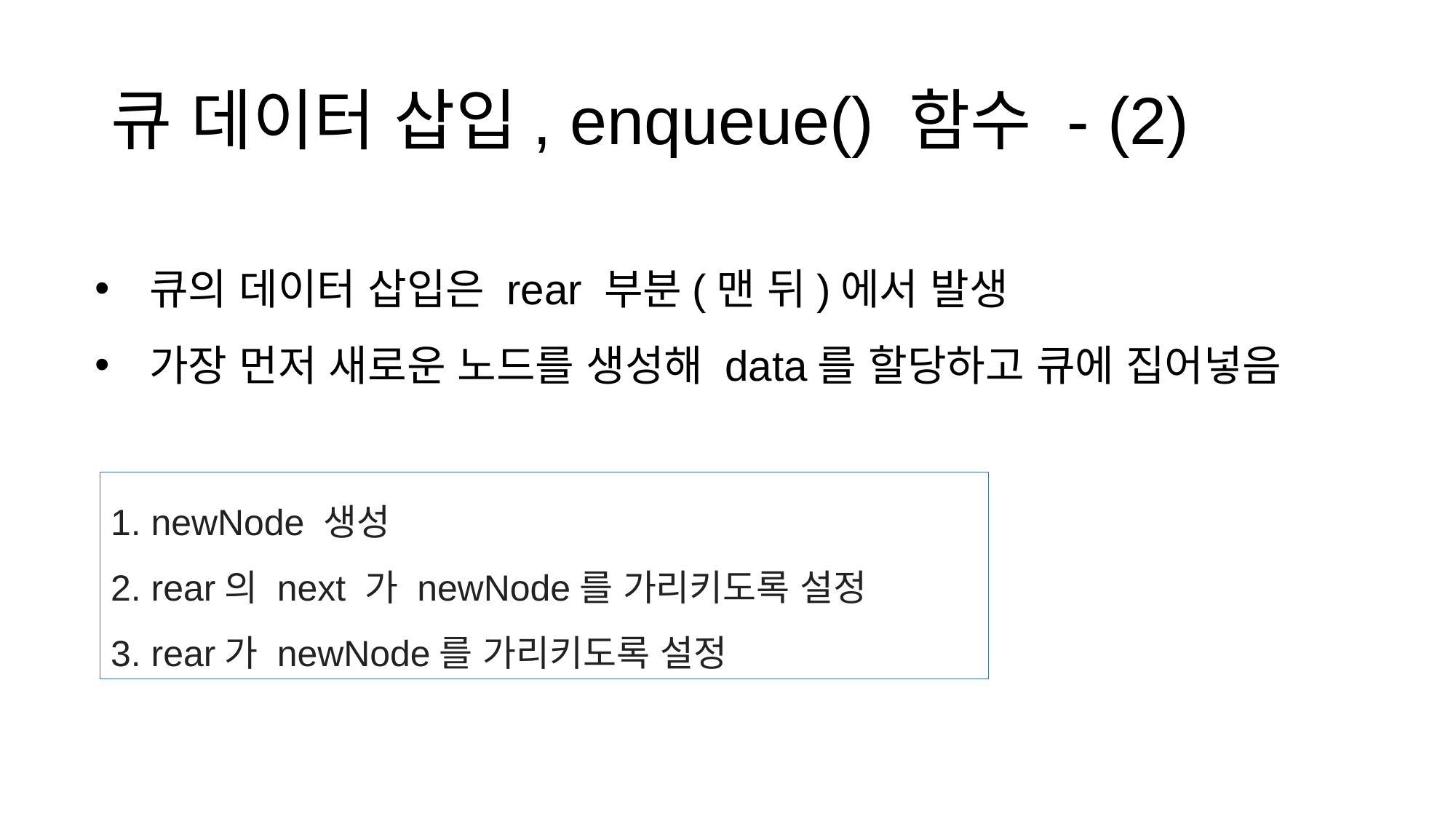

# 큐 데이터 삽입, enqueue() 함수 - (2)
큐의 데이터 삽입은 rear 부분(맨 뒤)에서 발생
가장 먼저 새로운 노드를 생성해 data를 할당하고 큐에 집어넣음
1. newNode 생성
2. rear의 next 가 newNode를 가리키도록 설정
3. rear가 newNode를 가리키도록 설정